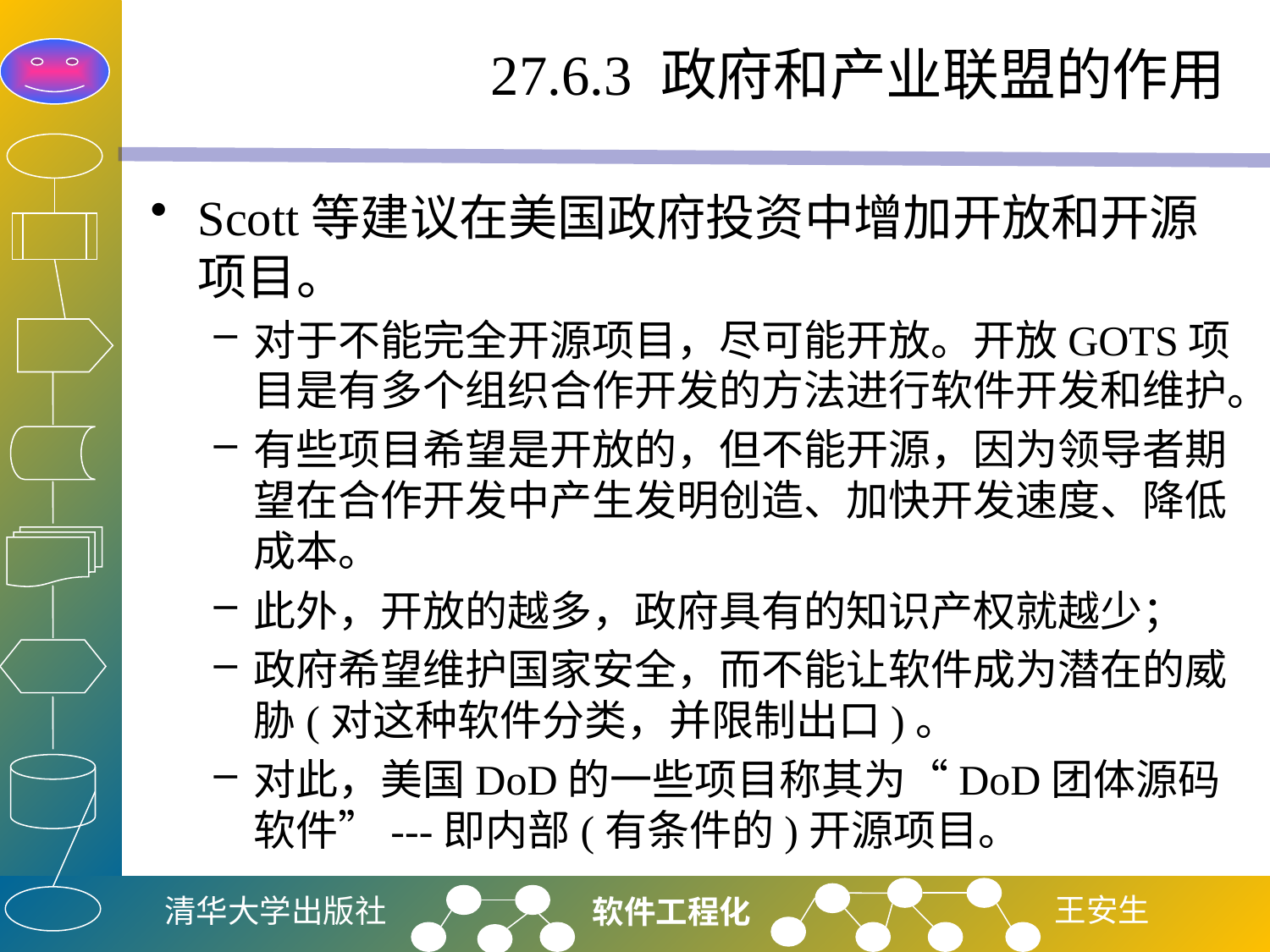

# 27.6.3 政府和产业联盟的作用
Scott等建议在美国政府投资中增加开放和开源项目。
对于不能完全开源项目，尽可能开放。开放GOTS项目是有多个组织合作开发的方法进行软件开发和维护。
有些项目希望是开放的，但不能开源，因为领导者期望在合作开发中产生发明创造、加快开发速度、降低成本。
此外，开放的越多，政府具有的知识产权就越少；
政府希望维护国家安全，而不能让软件成为潜在的威胁(对这种软件分类，并限制出口)。
对此，美国DoD的一些项目称其为“DoD团体源码软件”---即内部(有条件的)开源项目。